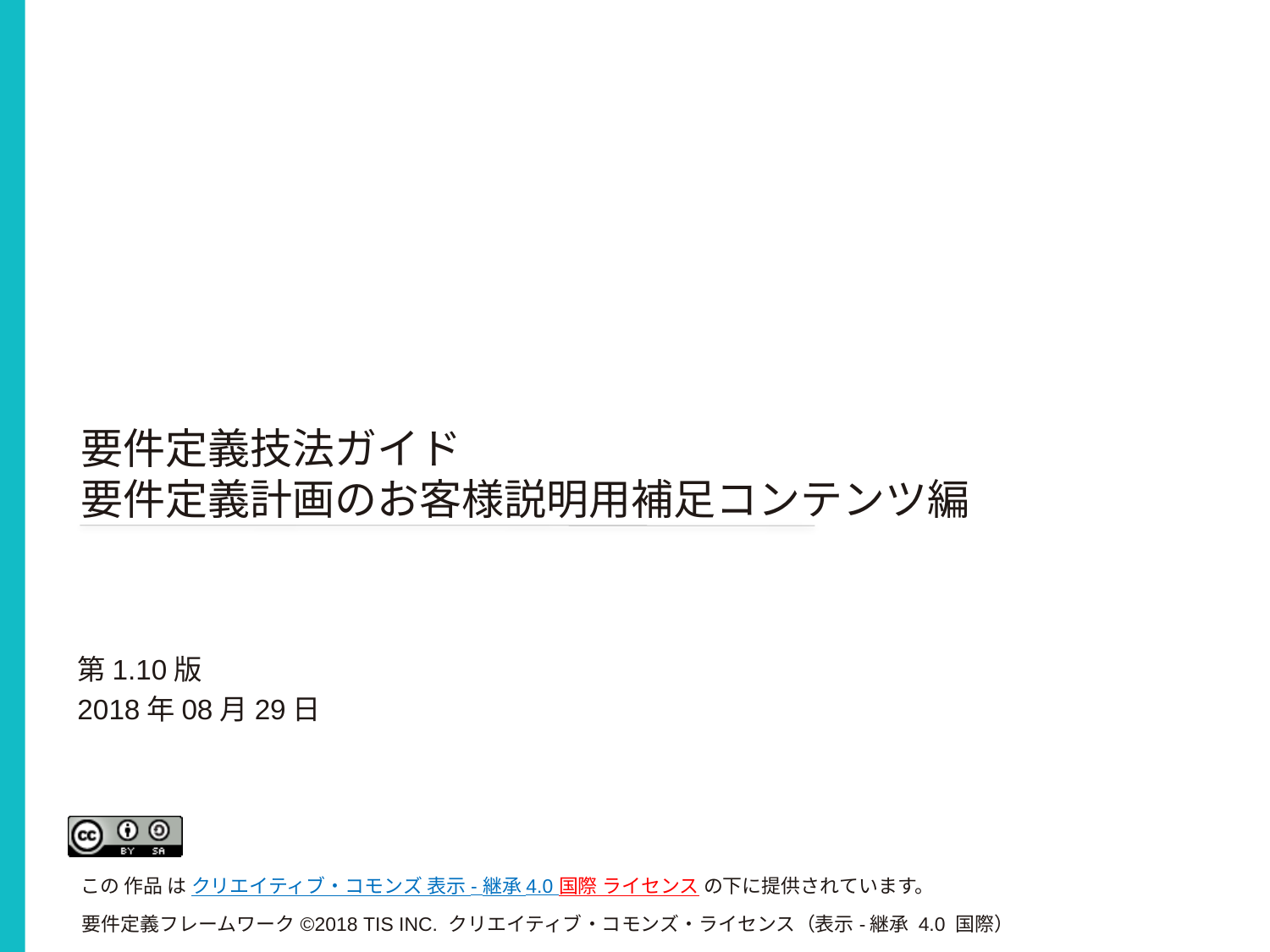

要件定義技法ガイド
要件定義計画のお客様説明用補足コンテンツ編
第1.10版
2018年08月29日